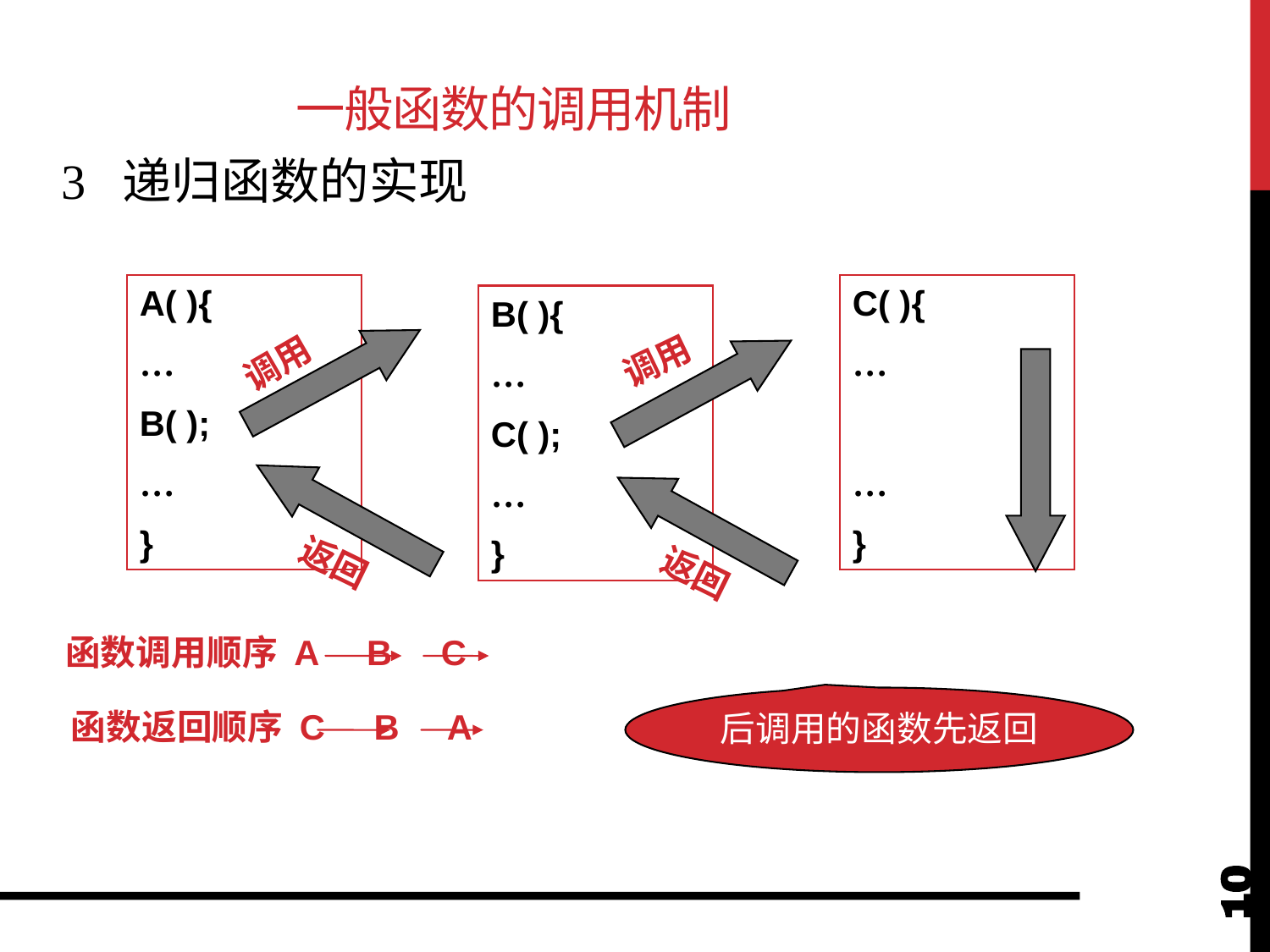

# 一般函数的调用机制
3  递归函数的实现
A( ){
…
B( );
…
}
C( ){
…

…
}
B( ){
…
C( );
…
}
调用

调用

返回

返回
函数调用顺序 A     B     C

后调用的函数先返回
函数返回顺序 C     B     A

10